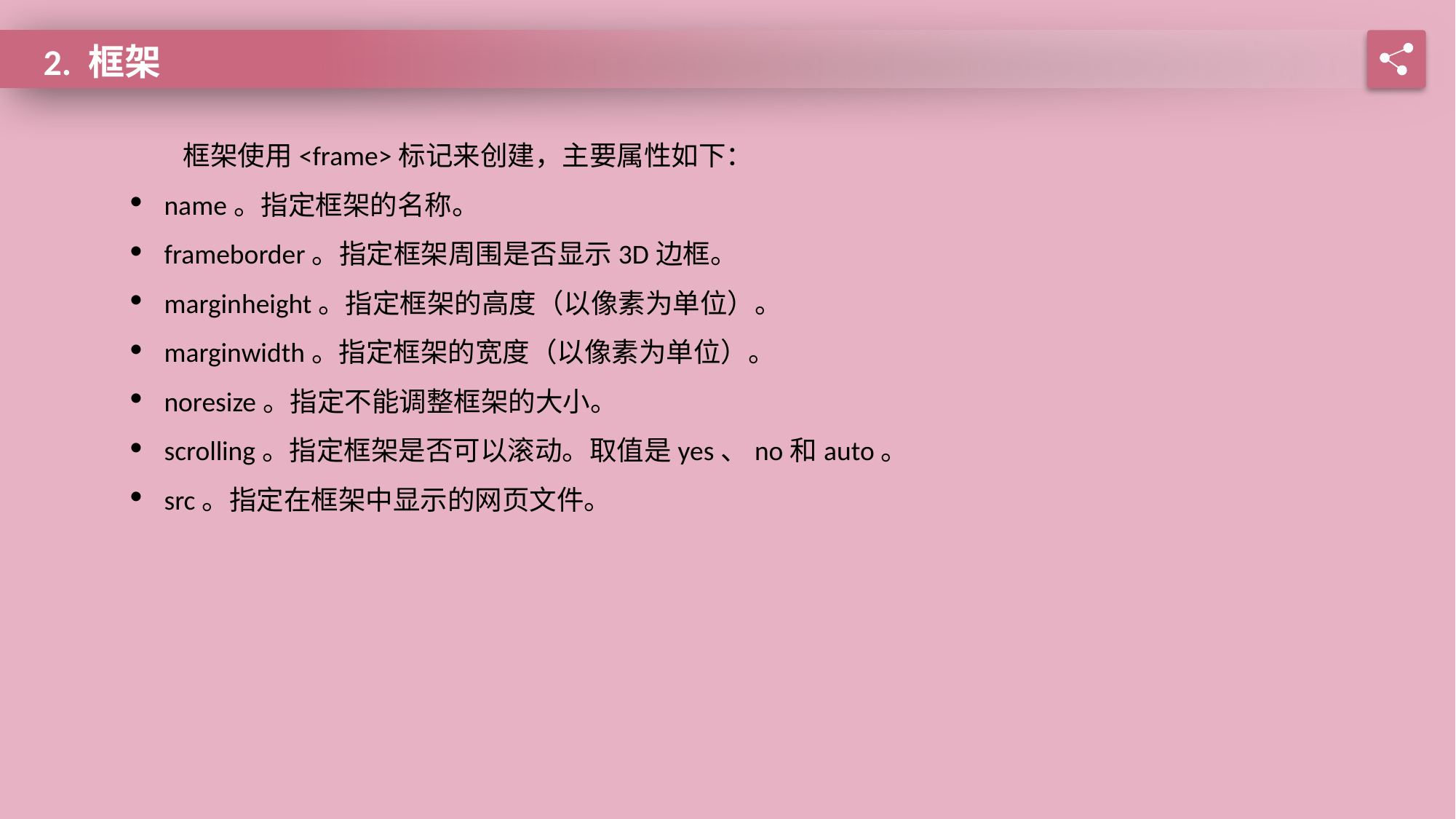

2. 框架
框架使用<frame>标记来创建，主要属性如下：
name。指定框架的名称。
frameborder。指定框架周围是否显示3D边框。
marginheight。指定框架的高度（以像素为单位）。
marginwidth。指定框架的宽度（以像素为单位）。
noresize。指定不能调整框架的大小。
scrolling。指定框架是否可以滚动。取值是yes、no和auto。
src。指定在框架中显示的网页文件。